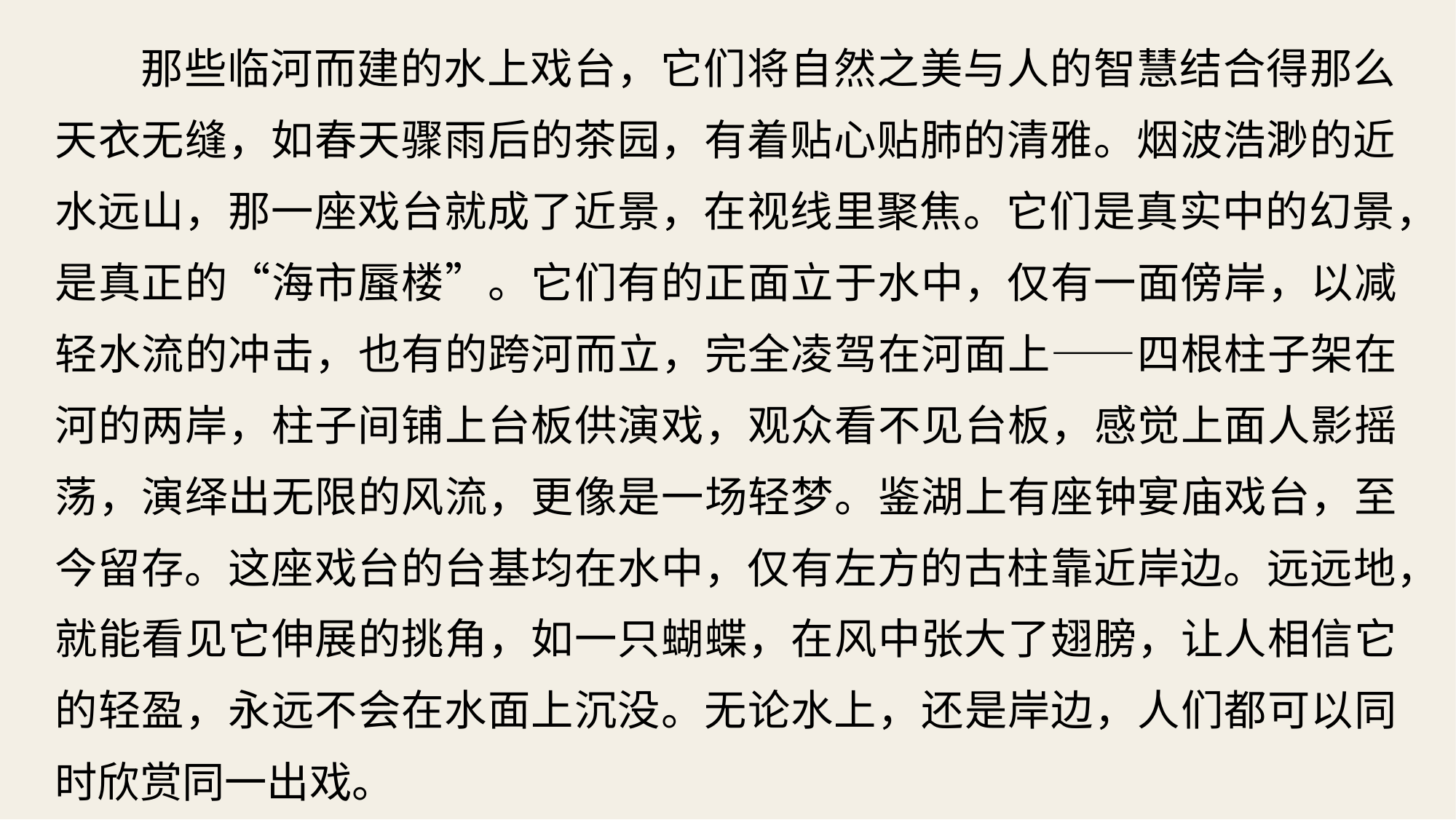

那些临河而建的水上戏台，它们将自然之美与人的智慧结合得那么天衣无缝，如春天骤雨后的茶园，有着贴心贴肺的清雅。烟波浩渺的近水远山，那一座戏台就成了近景，在视线里聚焦。它们是真实中的幻景，是真正的“海市蜃楼”。它们有的正面立于水中，仅有一面傍岸，以减轻水流的冲击，也有的跨河而立，完全凌驾在河面上——四根柱子架在河的两岸，柱子间铺上台板供演戏，观众看不见台板，感觉上面人影摇荡，演绎出无限的风流，更像是一场轻梦。鉴湖上有座钟宴庙戏台，至今留存。这座戏台的台基均在水中，仅有左方的古柱靠近岸边。远远地，就能看见它伸展的挑角，如一只蝴蝶，在风中张大了翅膀，让人相信它的轻盈，永远不会在水面上沉没。无论水上，还是岸边，人们都可以同时欣赏同一出戏。